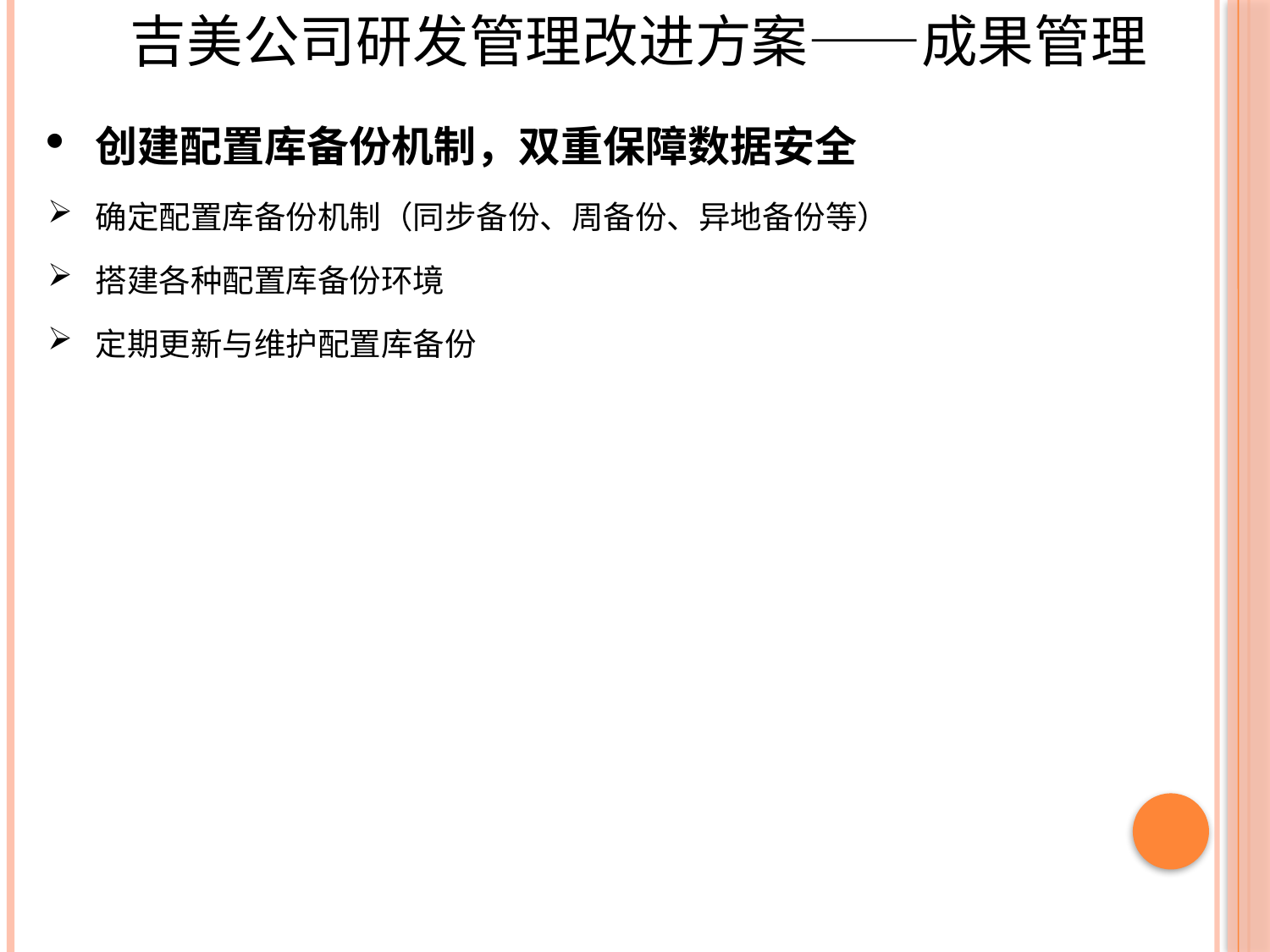

吉美公司研发管理改进方案——成果管理
创建配置库备份机制，双重保障数据安全
确定配置库备份机制（同步备份、周备份、异地备份等）
搭建各种配置库备份环境
定期更新与维护配置库备份